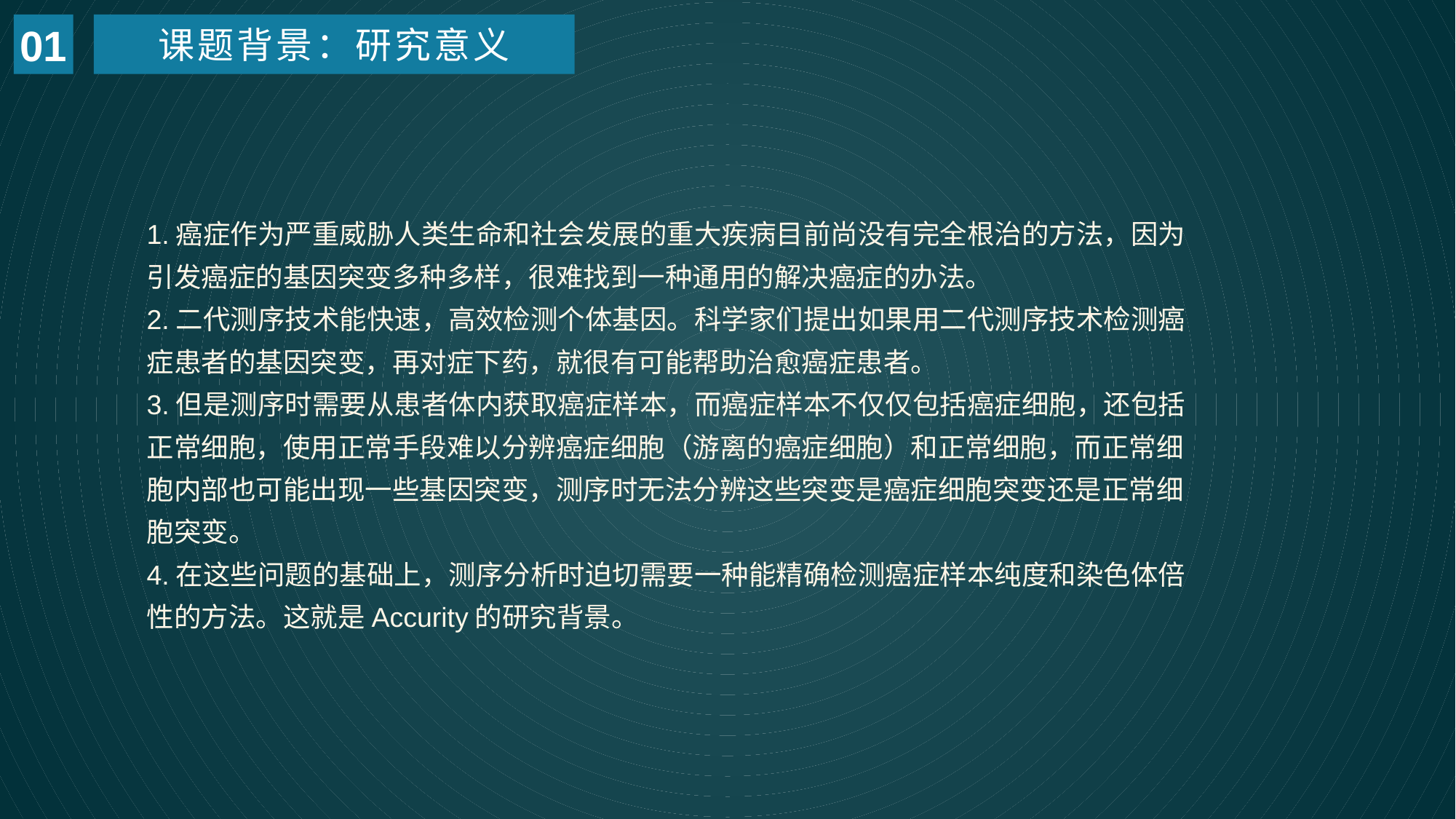

01
课题背景：研究意义
1.癌症作为严重威胁人类生命和社会发展的重大疾病目前尚没有完全根治的方法，因为引发癌症的基因突变多种多样，很难找到一种通用的解决癌症的办法。
2.二代测序技术能快速，高效检测个体基因。科学家们提出如果用二代测序技术检测癌症患者的基因突变，再对症下药，就很有可能帮助治愈癌症患者。
3.但是测序时需要从患者体内获取癌症样本，而癌症样本不仅仅包括癌症细胞，还包括正常细胞，使用正常手段难以分辨癌症细胞（游离的癌症细胞）和正常细胞，而正常细胞内部也可能出现一些基因突变，测序时无法分辨这些突变是癌症细胞突变还是正常细胞突变。
4.在这些问题的基础上，测序分析时迫切需要一种能精确检测癌症样本纯度和染色体倍性的方法。这就是Accurity的研究背景。